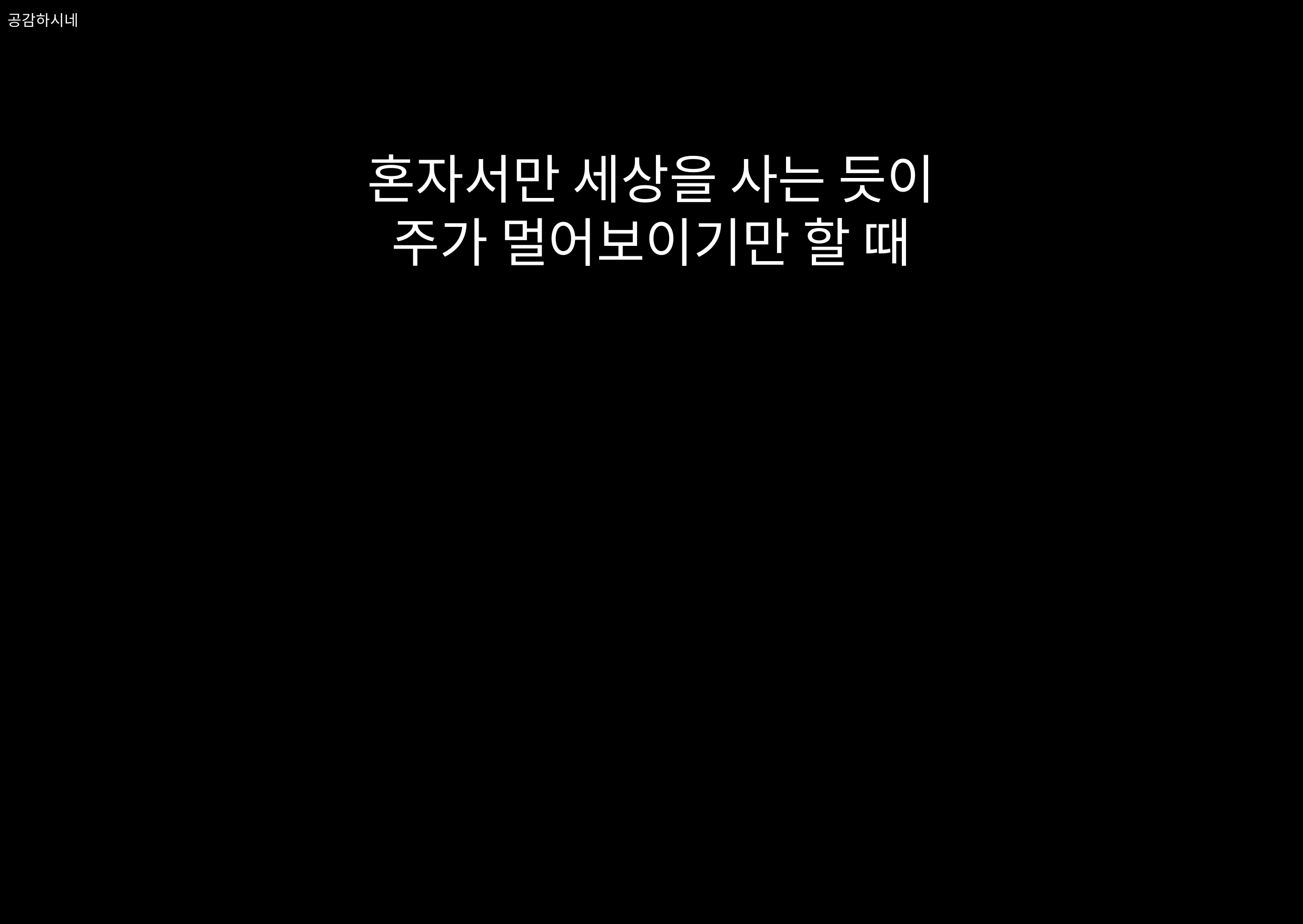

공감하시네
혼자서만 세상을 사는 듯이
주가 멀어보이기만 할 때